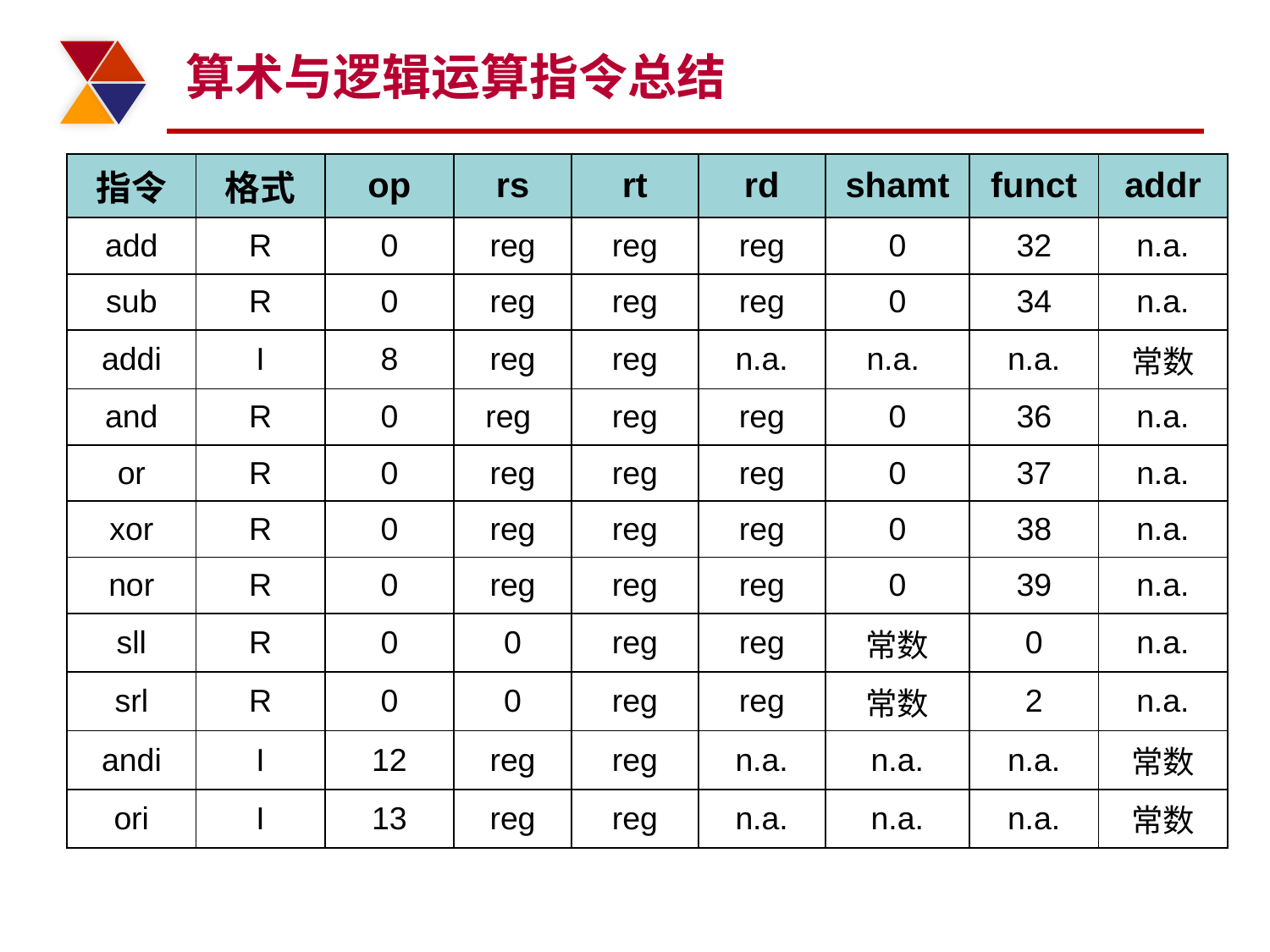

# 算术与逻辑运算指令总结
| 指令 | 格式 | op | rs | rt | rd | shamt | funct | addr |
| --- | --- | --- | --- | --- | --- | --- | --- | --- |
| add | R | 0 | reg | reg | reg | 0 | 32 | n.a. |
| sub | R | 0 | reg | reg | reg | 0 | 34 | n.a. |
| addi | I | 8 | reg | reg | n.a. | n.a. | n.a. | 常数 |
| and | R | 0 | reg | reg | reg | 0 | 36 | n.a. |
| or | R | 0 | reg | reg | reg | 0 | 37 | n.a. |
| xor | R | 0 | reg | reg | reg | 0 | 38 | n.a. |
| nor | R | 0 | reg | reg | reg | 0 | 39 | n.a. |
| sll | R | 0 | 0 | reg | reg | 常数 | 0 | n.a. |
| srl | R | 0 | 0 | reg | reg | 常数 | 2 | n.a. |
| andi | I | 12 | reg | reg | n.a. | n.a. | n.a. | 常数 |
| ori | I | 13 | reg | reg | n.a. | n.a. | n.a. | 常数 |